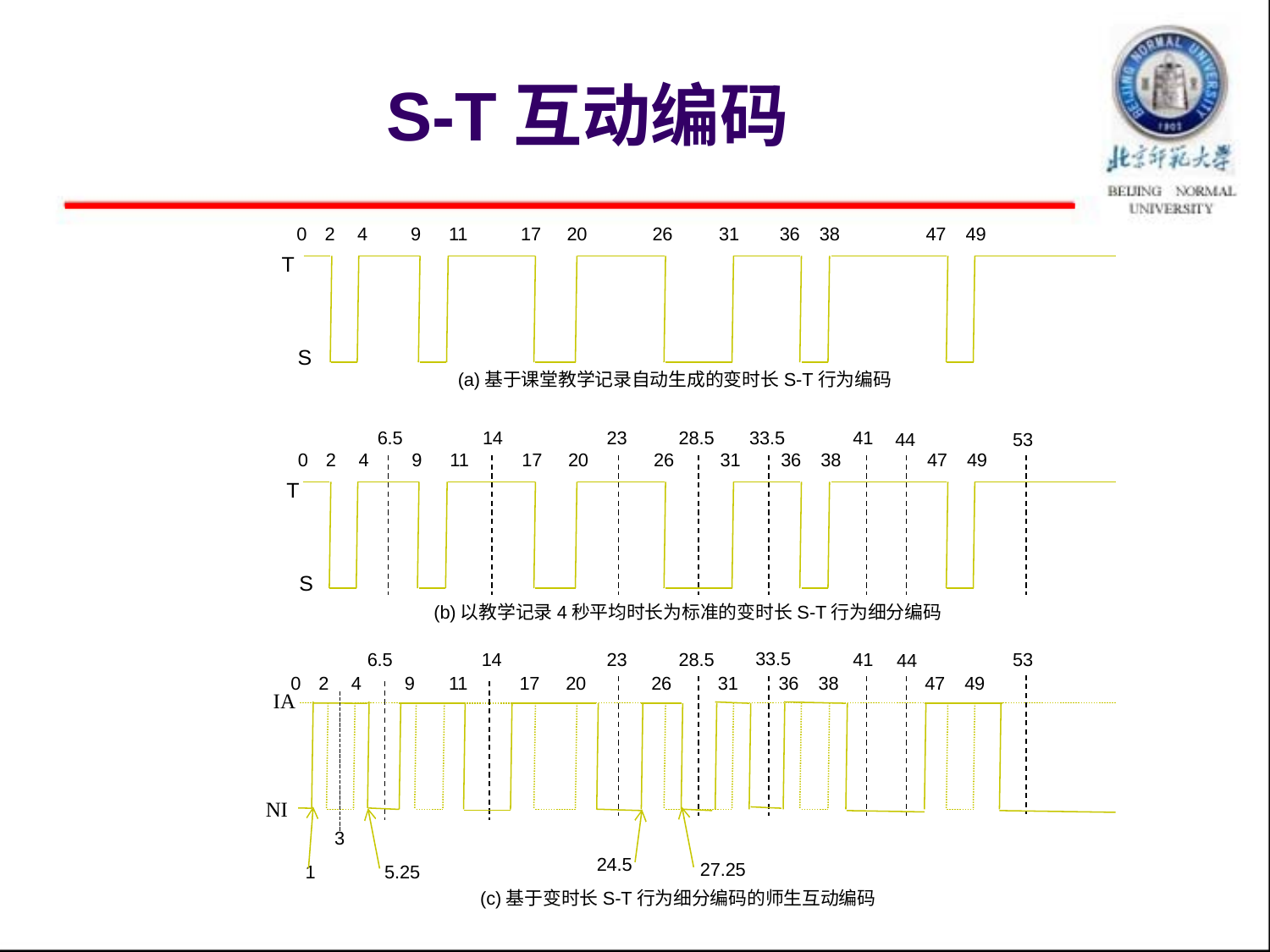

S-T互动编码
0
2
4
9
11
17
20
26
31
36
38
47
49
T
S
(a)基于课堂教学记录自动生成的变时长S-T行为编码
6.5
14
23
28.5
33.5
41
44
53
0
2
4
9
11
17
20
26
31
36
38
47
49
T
S
(b)以教学记录4秒平均时长为标准的变时长S-T行为细分编码
33.5
6.5
14
23
28.5
41
53
44
0
2
4
9
11
17
20
26
31
36
38
47
49
IA
NI
3
24.5
27.25
1
5.25
(c)基于变时长S-T行为细分编码的师生互动编码